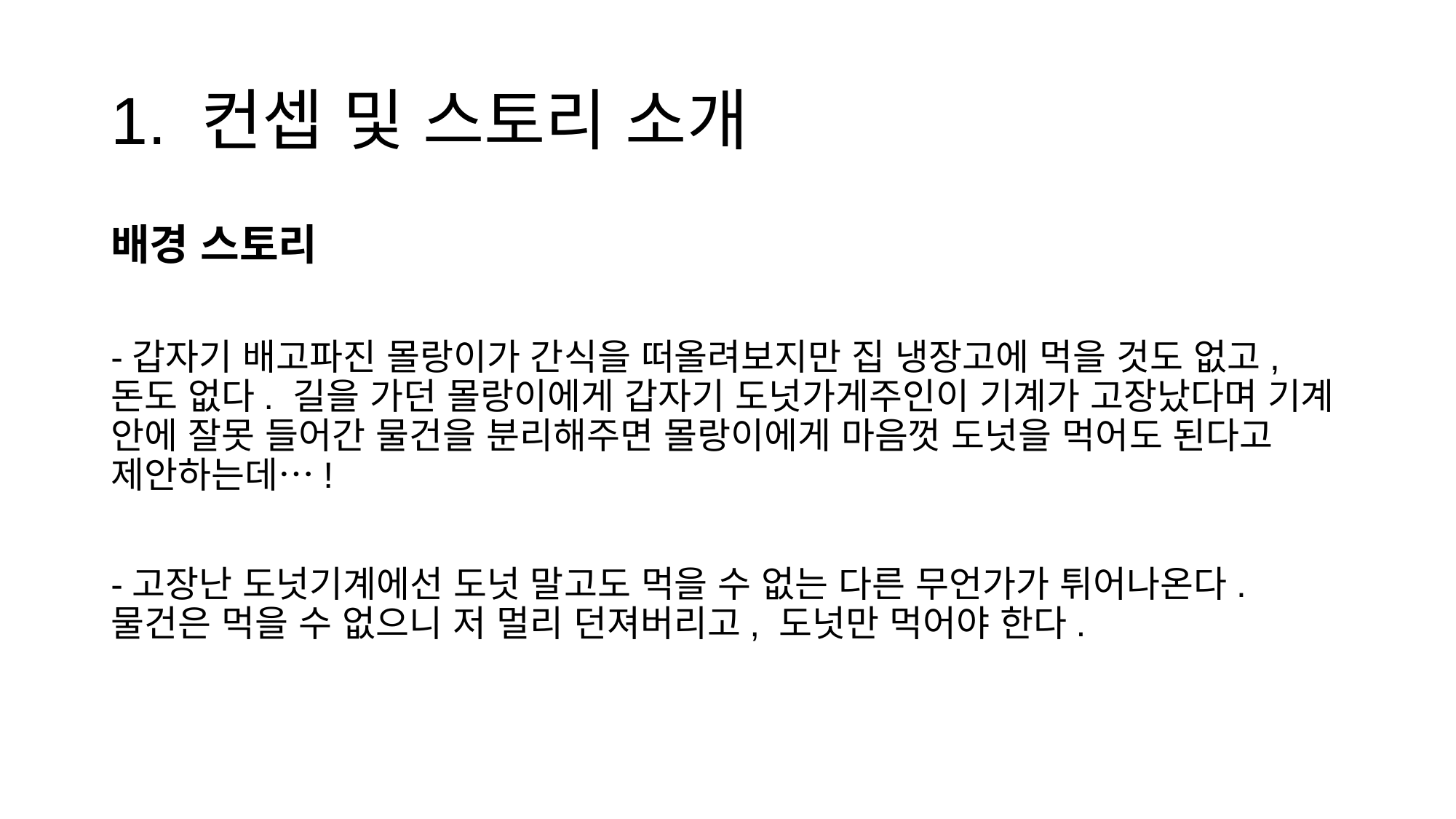

# 1. 컨셉 및 스토리 소개
배경 스토리

-갑자기 배고파진 몰랑이가 간식을 떠올려보지만 집 냉장고에 먹을 것도 없고, 돈도 없다. 길을 가던 몰랑이에게 갑자기 도넛가게주인이 기계가 고장났다며 기계 안에 잘못 들어간 물건을 분리해주면 몰랑이에게 마음껏 도넛을 먹어도 된다고 제안하는데…!

-고장난 도넛기계에선 도넛 말고도 먹을 수 없는 다른 무언가가 튀어나온다.물건은 먹을 수 없으니 저 멀리 던져버리고, 도넛만 먹어야 한다.